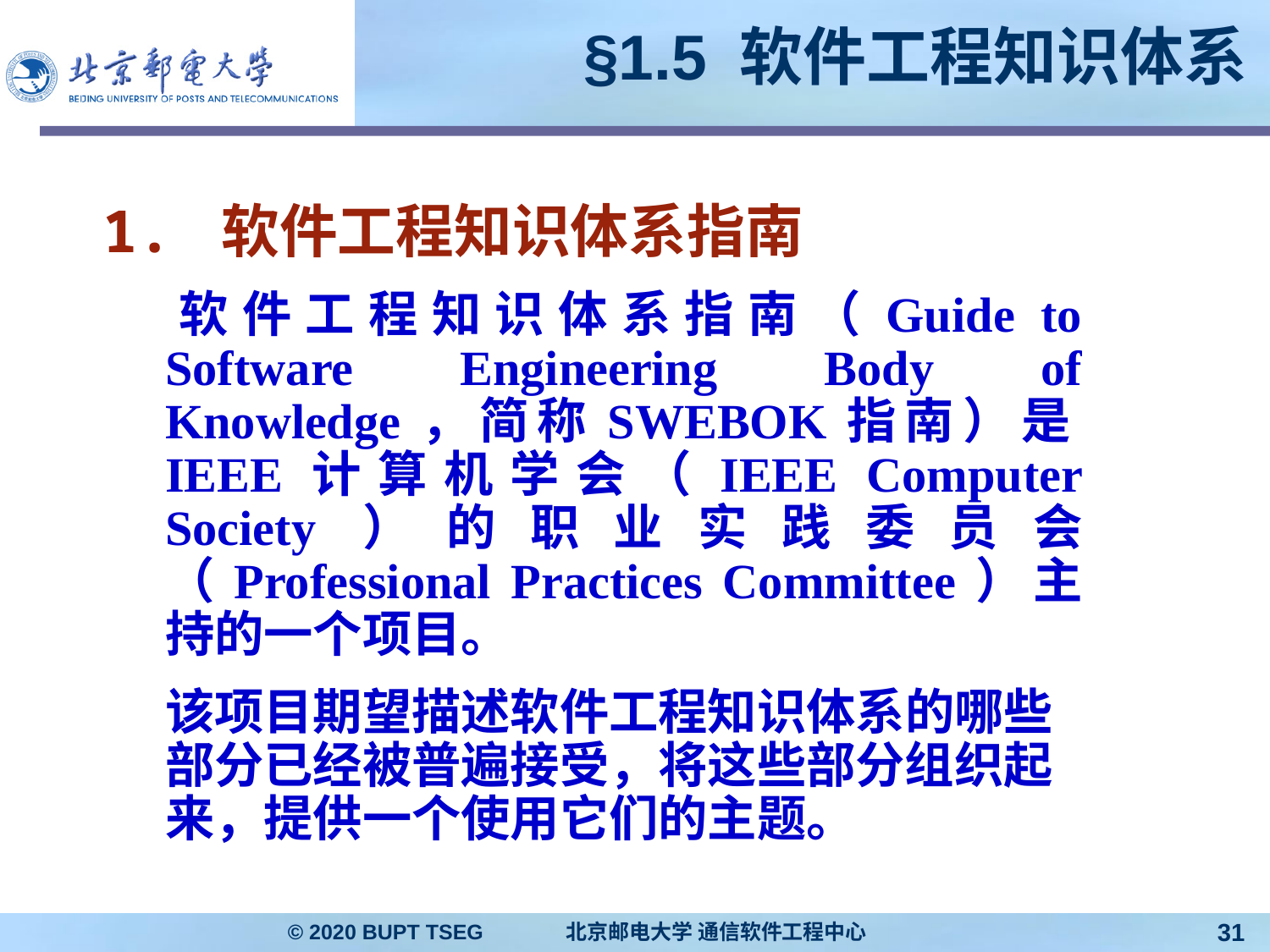

# §1.5 软件工程知识体系
1. 软件工程知识体系指南
	软件工程知识体系指南（Guide to Software Engineering Body of Knowledge，简称SWEBOK指南）是IEEE计算机学会（IEEE Computer Society）的职业实践委员会（Professional Practices Committee）主持的一个项目。
	该项目期望描述软件工程知识体系的哪些部分已经被普遍接受，将这些部分组织起来，提供一个使用它们的主题。

© 2020 BUPT TSEG             北京邮电大学 通信软件工程中心